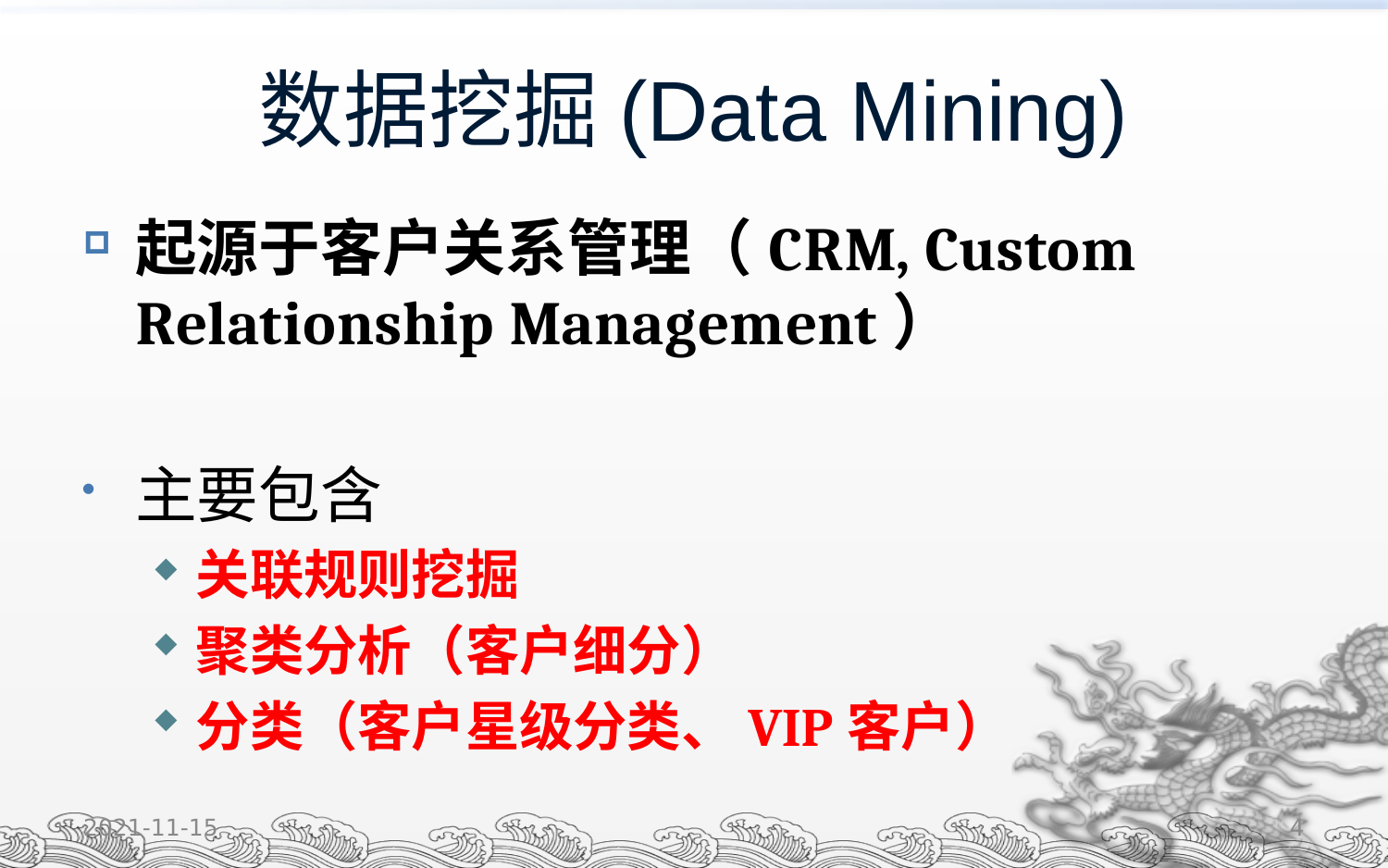

# 数据挖掘(Data Mining)
起源于客户关系管理（CRM, Custom Relationship Management）

主要包含
关联规则挖掘
聚类分析（客户细分）
分类（客户星级分类、VIP客户）
2021-11-15
4